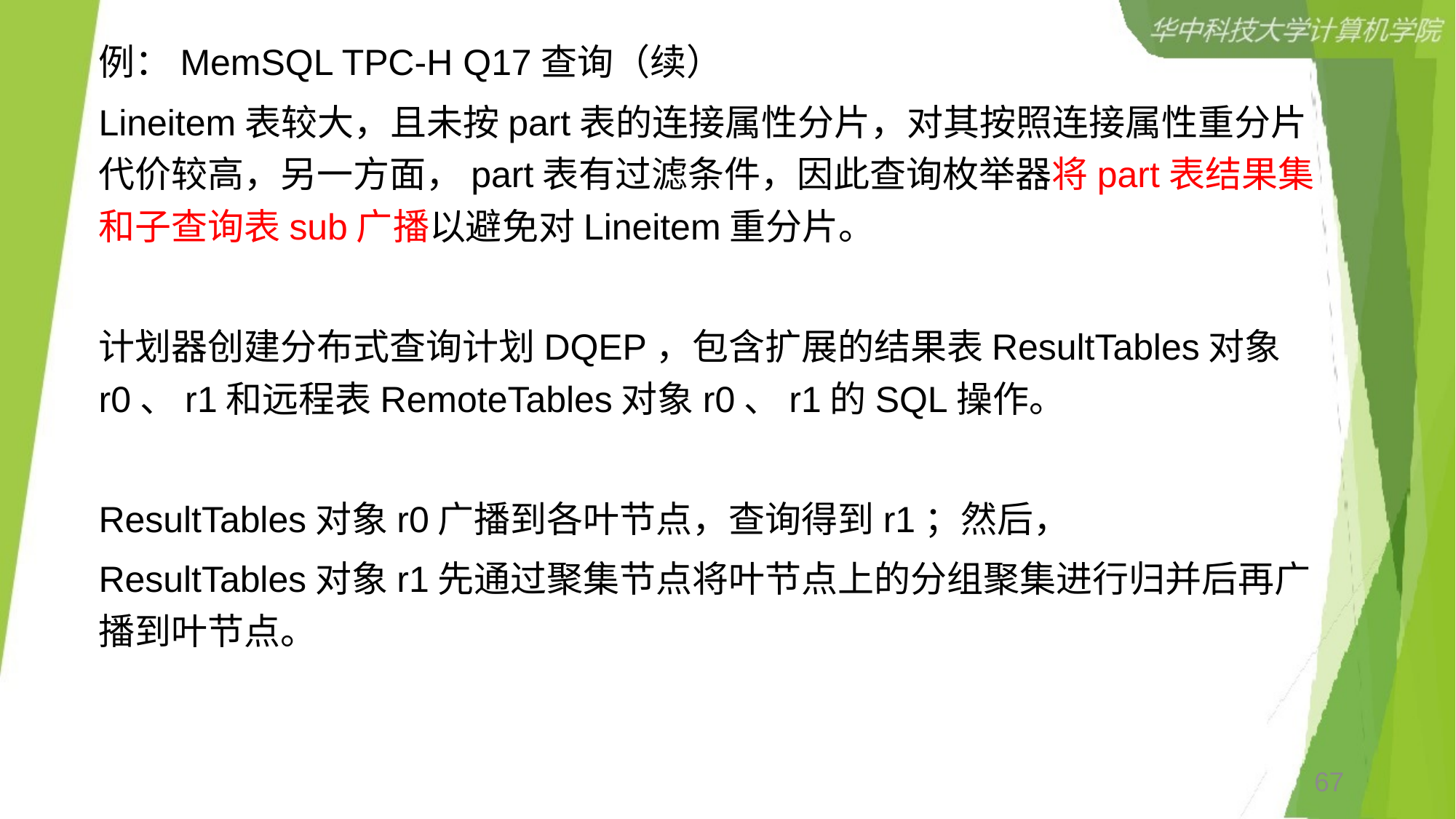

例：MemSQL TPC-H Q17查询（续）
Lineitem表较大，且未按part表的连接属性分片，对其按照连接属性重分片代价较高，另一方面，part表有过滤条件，因此查询枚举器将part表结果集和子查询表sub广播以避免对Lineitem重分片。

计划器创建分布式查询计划DQEP，包含扩展的结果表ResultTables对象r0、r1和远程表RemoteTables对象r0、r1的SQL操作。

ResultTables对象r0广播到各叶节点，查询得到r1；然后，
ResultTables对象r1先通过聚集节点将叶节点上的分组聚集进行归并后再广播到叶节点。
67